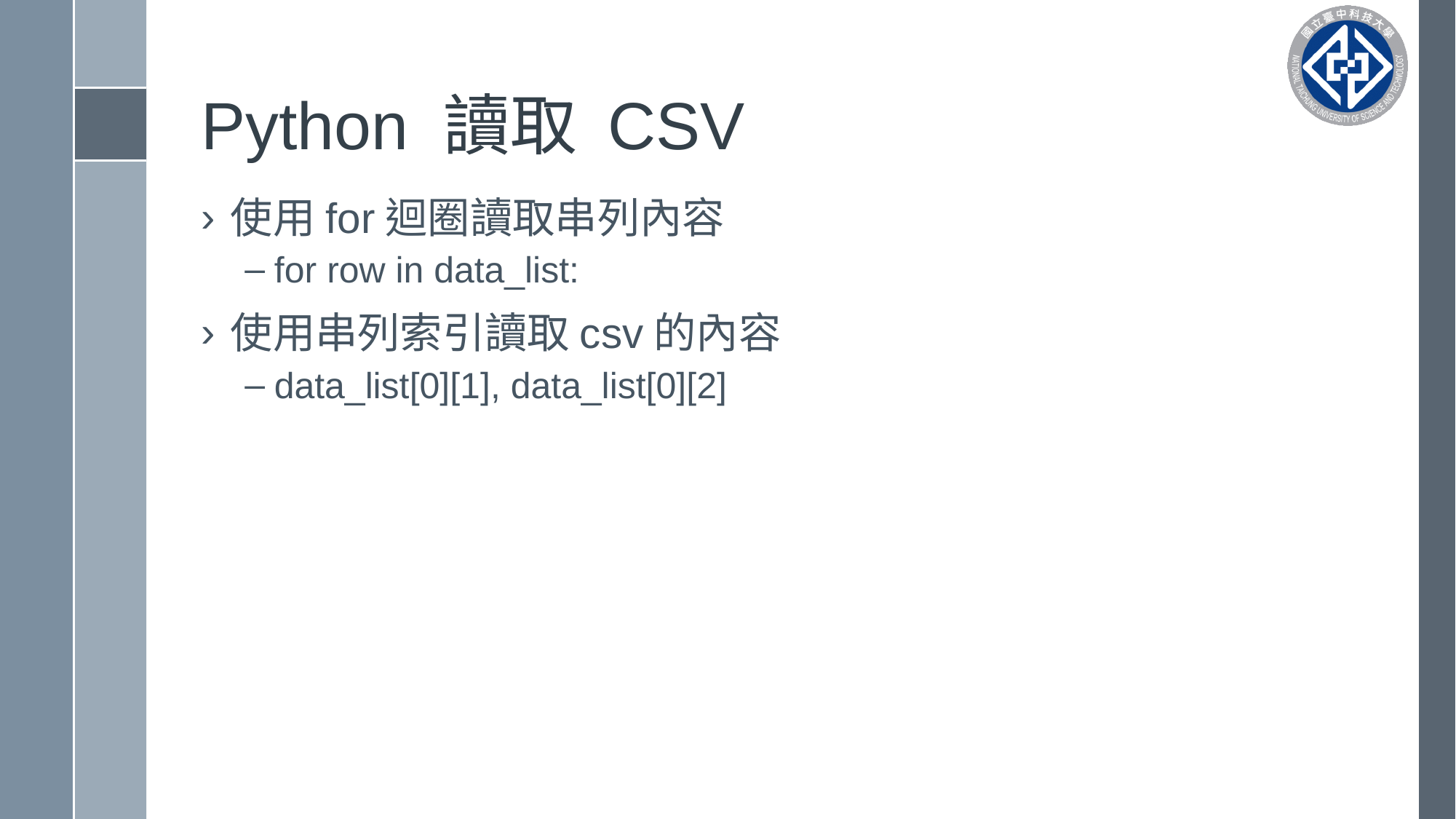

# Python 讀取 CSV
使用for迴圈讀取串列內容
for row in data_list:
使用串列索引讀取csv的內容
data_list[0][1], data_list[0][2]